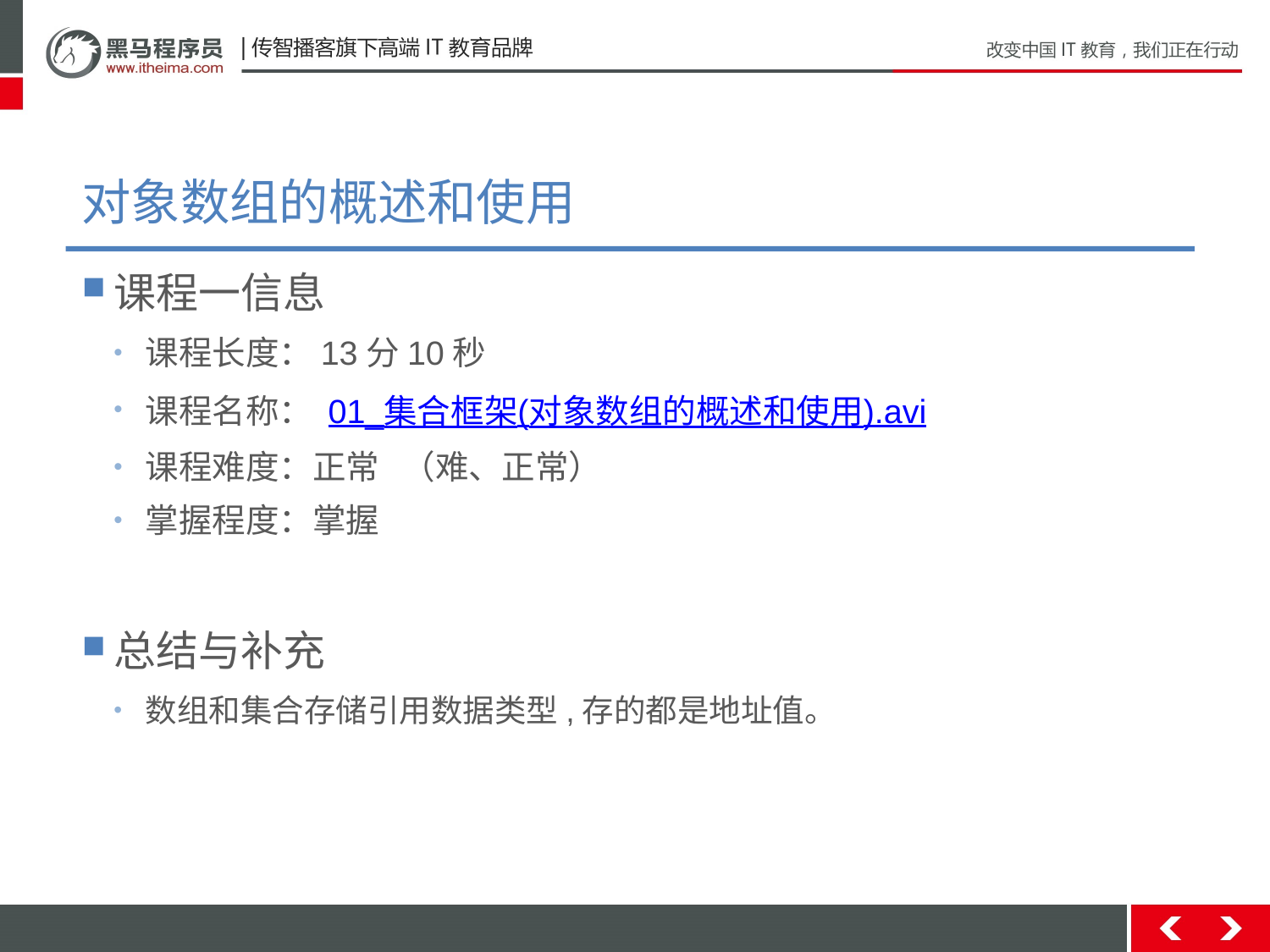

# 对象数组的概述和使用
课程一信息
课程长度：13分10秒
课程名称： 01_集合框架(对象数组的概述和使用).avi
课程难度：正常   （难、正常）
掌握程度：掌握

总结与补充
数组和集合存储引用数据类型,存的都是地址值。